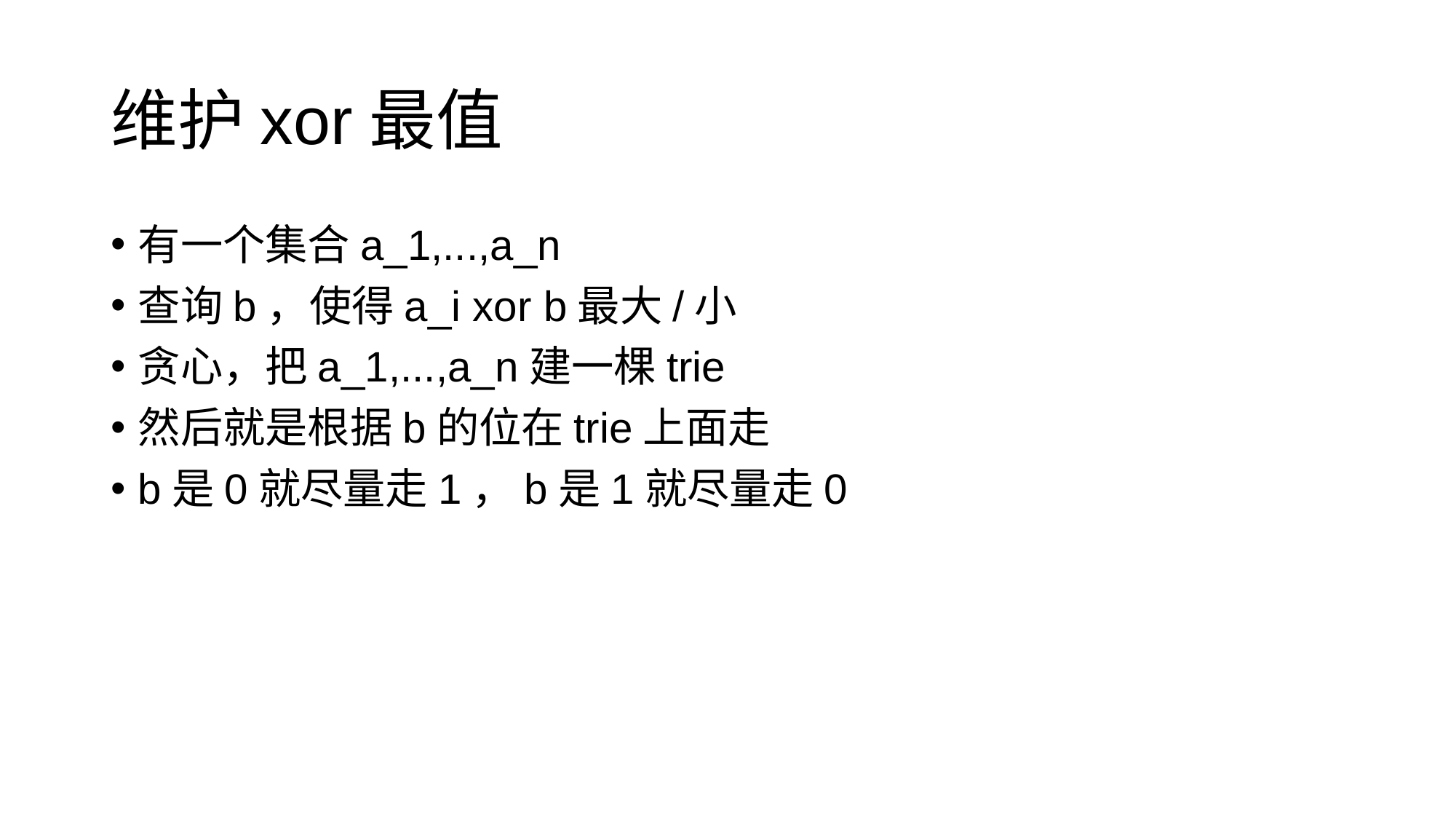

# 维护xor最值
有一个集合a_1,...,a_n
查询b，使得a_i xor b最大/小
贪心，把a_1,...,a_n建一棵trie
然后就是根据b的位在trie上面走
b是0就尽量走1，b是1就尽量走0